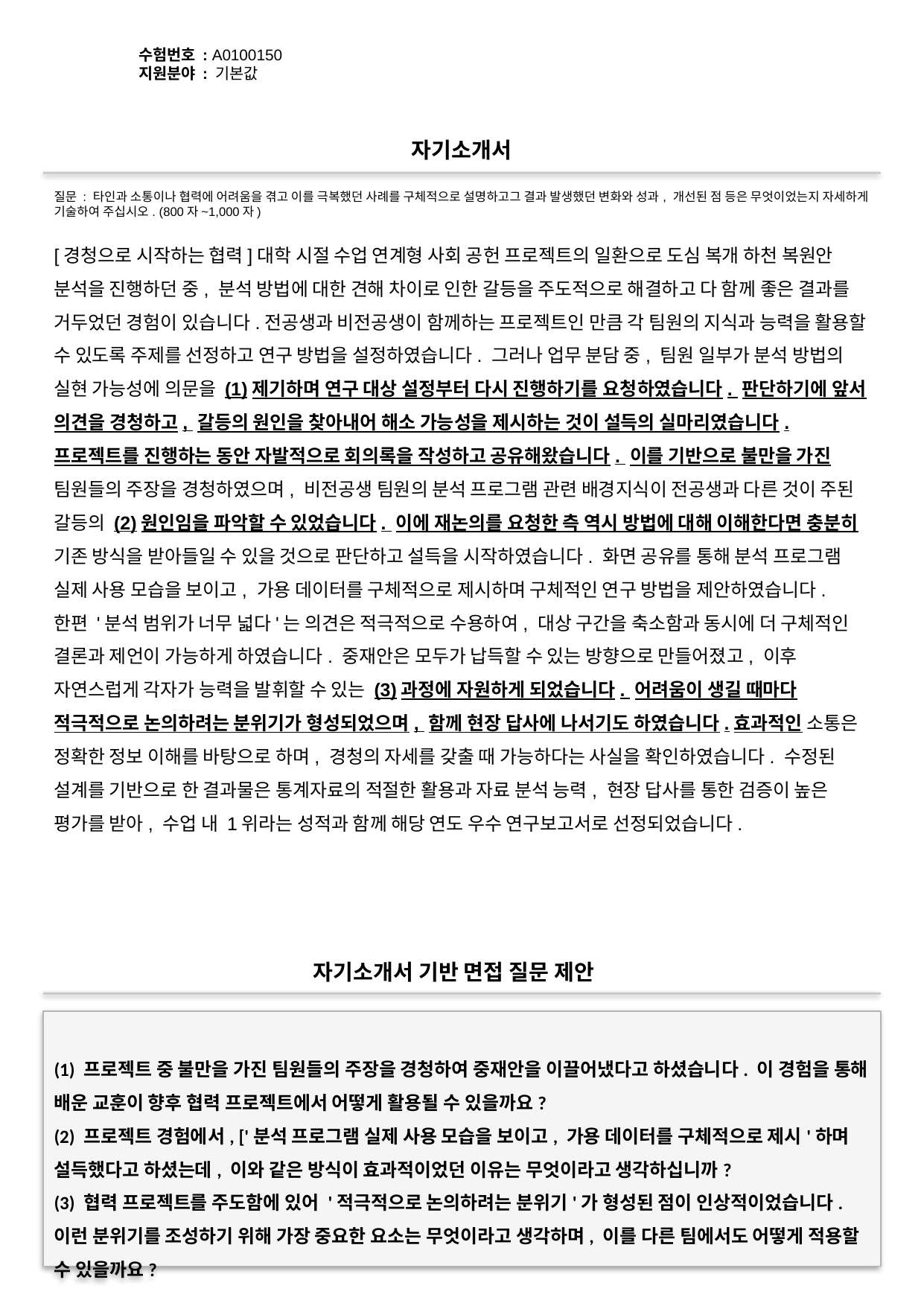

수험번호 : A0100150
지원분야 : 기본값
#

자기소개서

질문 : 타인과 소통이나 협력에 어려움을 겪고 이를 극복했던 사례를 구체적으로 설명하고그 결과 발생했던 변화와 성과, 개선된 점 등은 무엇이었는지 자세하게 기술하여 주십시오. (800자~1,000자)

[경청으로 시작하는 협력]대학 시절 수업 연계형 사회 공헌 프로젝트의 일환으로 도심 복개 하천 복원안 분석을 진행하던 중, 분석 방법에 대한 견해 차이로 인한 갈등을 주도적으로 해결하고 다 함께 좋은 결과를 거두었던 경험이 있습니다.전공생과 비전공생이 함께하는 프로젝트인 만큼 각 팀원의 지식과 능력을 활용할 수 있도록 주제를 선정하고 연구 방법을 설정하였습니다. 그러나 업무 분담 중, 팀원 일부가 분석 방법의 실현 가능성에 의문을 (1)제기하며 연구 대상 설정부터 다시 진행하기를 요청하였습니다. 판단하기에 앞서 의견을 경청하고, 갈등의 원인을 찾아내어 해소 가능성을 제시하는 것이 설득의 실마리였습니다. 프로젝트를 진행하는 동안 자발적으로 회의록을 작성하고 공유해왔습니다. 이를 기반으로 불만을 가진 팀원들의 주장을 경청하였으며, 비전공생 팀원의 분석 프로그램 관련 배경지식이 전공생과 다른 것이 주된 갈등의 (2)원인임을 파악할 수 있었습니다. 이에 재논의를 요청한 측 역시 방법에 대해 이해한다면 충분히 기존 방식을 받아들일 수 있을 것으로 판단하고 설득을 시작하였습니다. 화면 공유를 통해 분석 프로그램 실제 사용 모습을 보이고, 가용 데이터를 구체적으로 제시하며 구체적인 연구 방법을 제안하였습니다. 한편 '분석 범위가 너무 넓다'는 의견은 적극적으로 수용하여, 대상 구간을 축소함과 동시에 더 구체적인 결론과 제언이 가능하게 하였습니다. 중재안은 모두가 납득할 수 있는 방향으로 만들어졌고, 이후 자연스럽게 각자가 능력을 발휘할 수 있는 (3)과정에 자원하게 되었습니다. 어려움이 생길 때마다 적극적으로 논의하려는 분위기가 형성되었으며, 함께 현장 답사에 나서기도 하였습니다.효과적인 소통은 정확한 정보 이해를 바탕으로 하며, 경청의 자세를 갖출 때 가능하다는 사실을 확인하였습니다. 수정된 설계를 기반으로 한 결과물은 통계자료의 적절한 활용과 자료 분석 능력, 현장 답사를 통한 검증이 높은 평가를 받아, 수업 내 1위라는 성적과 함께 해당 연도 우수 연구보고서로 선정되었습니다.

자기소개서 기반 면접 질문 제안

(1) 프로젝트 중 불만을 가진 팀원들의 주장을 경청하여 중재안을 이끌어냈다고 하셨습니다. 이 경험을 통해 배운 교훈이 향후 협력 프로젝트에서 어떻게 활용될 수 있을까요?
(2) 프로젝트 경험에서, ['분석 프로그램 실제 사용 모습을 보이고, 가용 데이터를 구체적으로 제시'하며 설득했다고 하셨는데, 이와 같은 방식이 효과적이었던 이유는 무엇이라고 생각하십니까?
(3) 협력 프로젝트를 주도함에 있어 '적극적으로 논의하려는 분위기'가 형성된 점이 인상적이었습니다. 이런 분위기를 조성하기 위해 가장 중요한 요소는 무엇이라고 생각하며, 이를 다른 팀에서도 어떻게 적용할 수 있을까요?